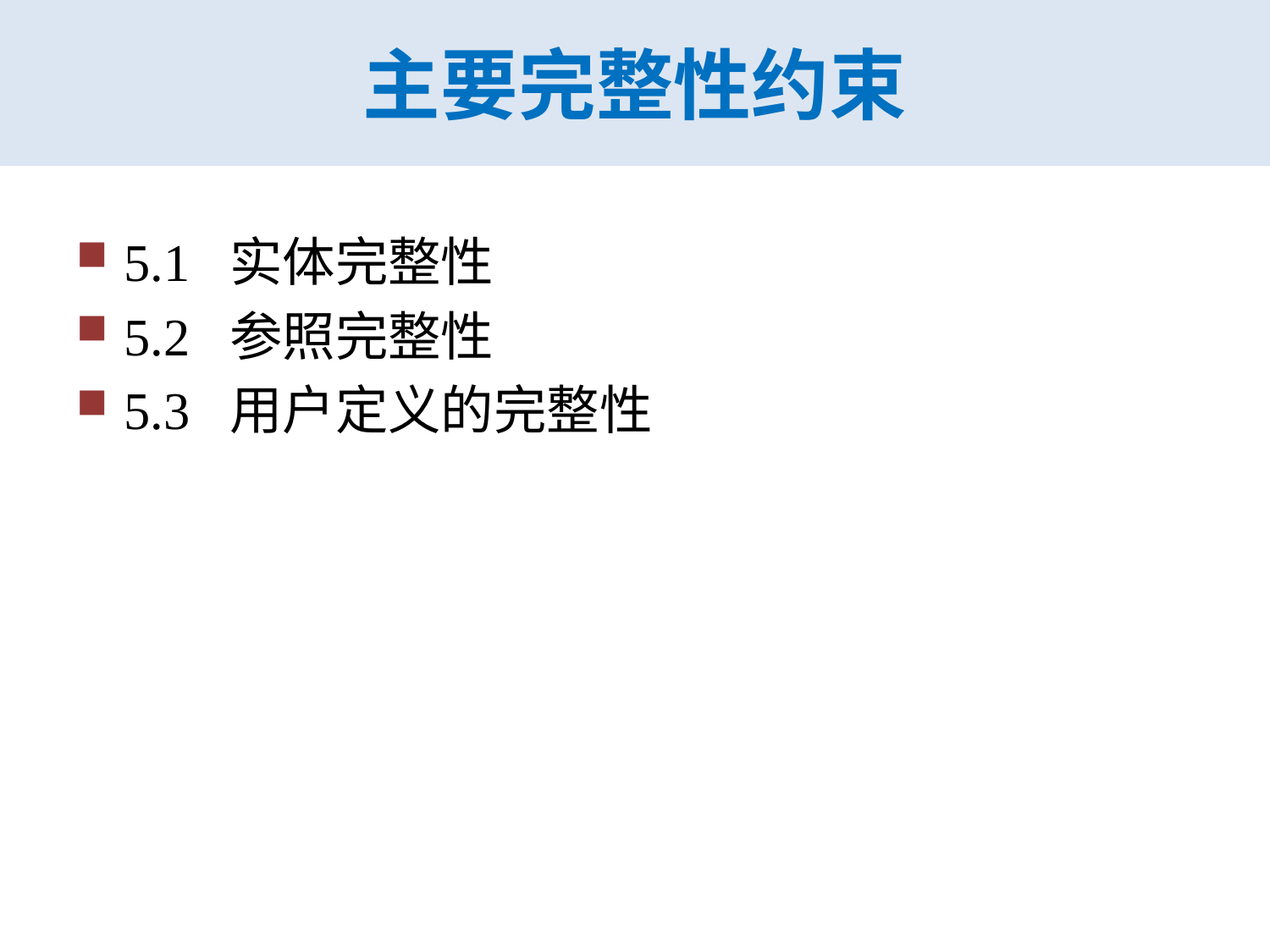

# 主要完整性约束
5.1  实体完整性
5.2  参照完整性
5.3  用户定义的完整性